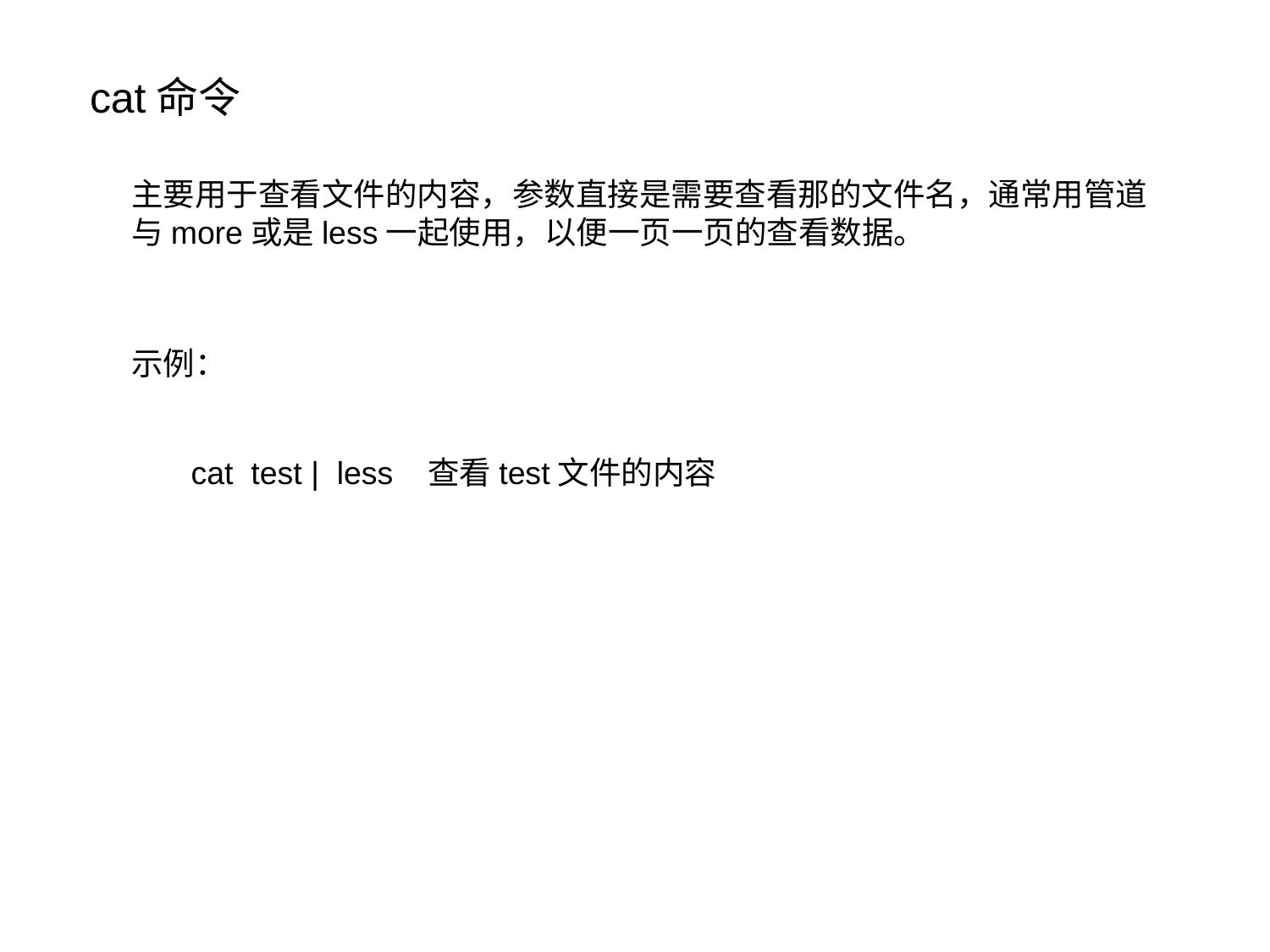

cat命令
主要用于查看文件的内容，参数直接是需要查看那的文件名，通常用管道与more或是less一起使用，以便一页一页的查看数据。
示例：
cat  test |  less   查看test文件的内容